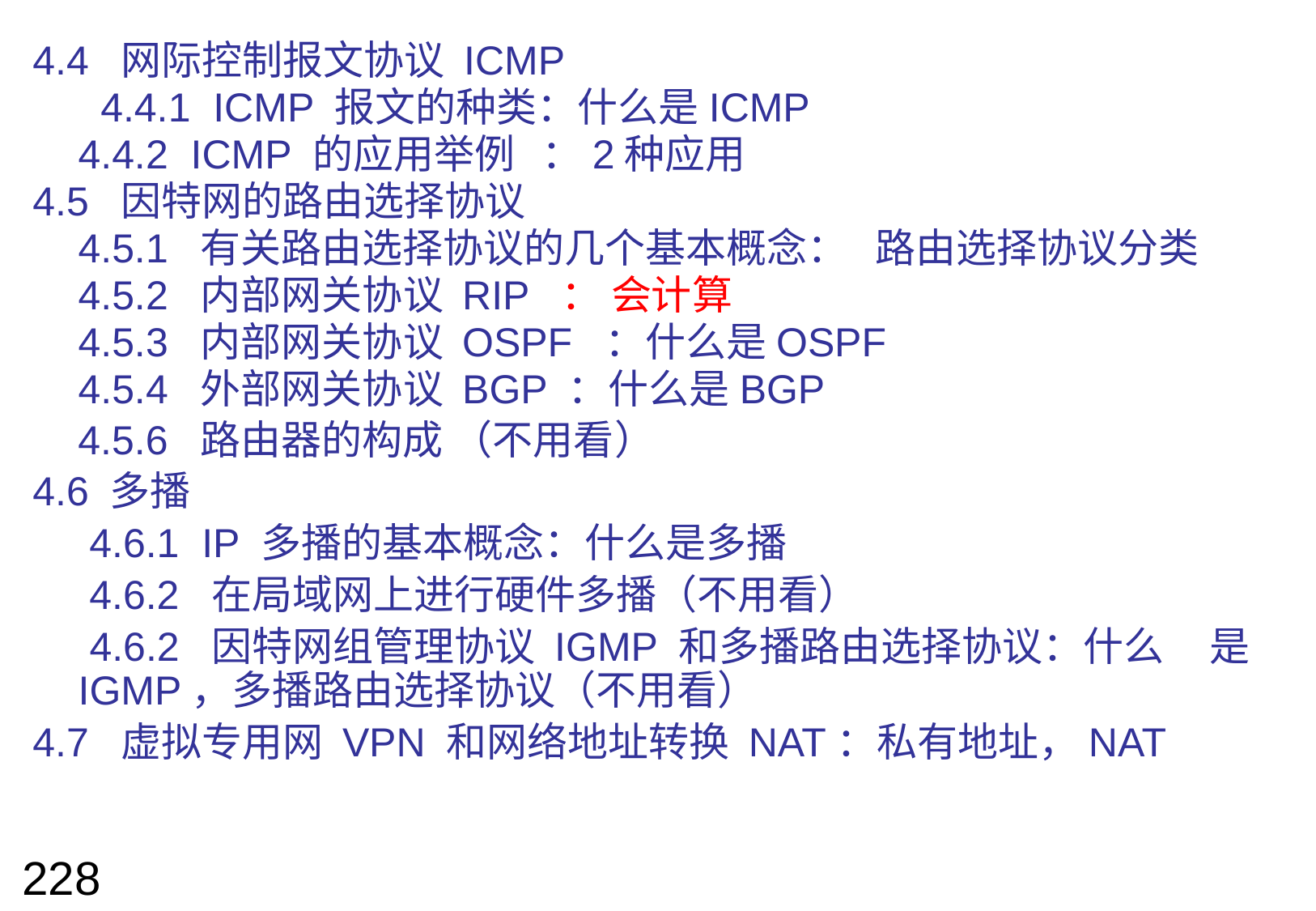

4.4  网际控制报文协议 ICMP
      4.4.1  ICMP 报文的种类：什么是ICMP
	4.4.2  ICMP 的应用举例   ：2种应用
4.5  因特网的路由选择协议
	4.5.1  有关路由选择协议的几个基本概念：   路由选择协议分类
	4.5.2  内部网关协议 RIP  ： 会计算
	4.5.3  内部网关协议 OSPF  ：什么是OSPF
	4.5.4  外部网关协议 BGP ：什么是BGP
    4.5.6  路由器的构成 （不用看）
4.6 多播
     4.6.1  IP 多播的基本概念：什么是多播
     4.6.2  在局域网上进行硬件多播（不用看）
	 4.6.2  因特网组管理协议 IGMP 和多播路由选择协议：什么     是IGMP，多播路由选择协议（不用看）
4.7  虚拟专用网 VPN 和网络地址转换 NAT：私有地址，NAT

228